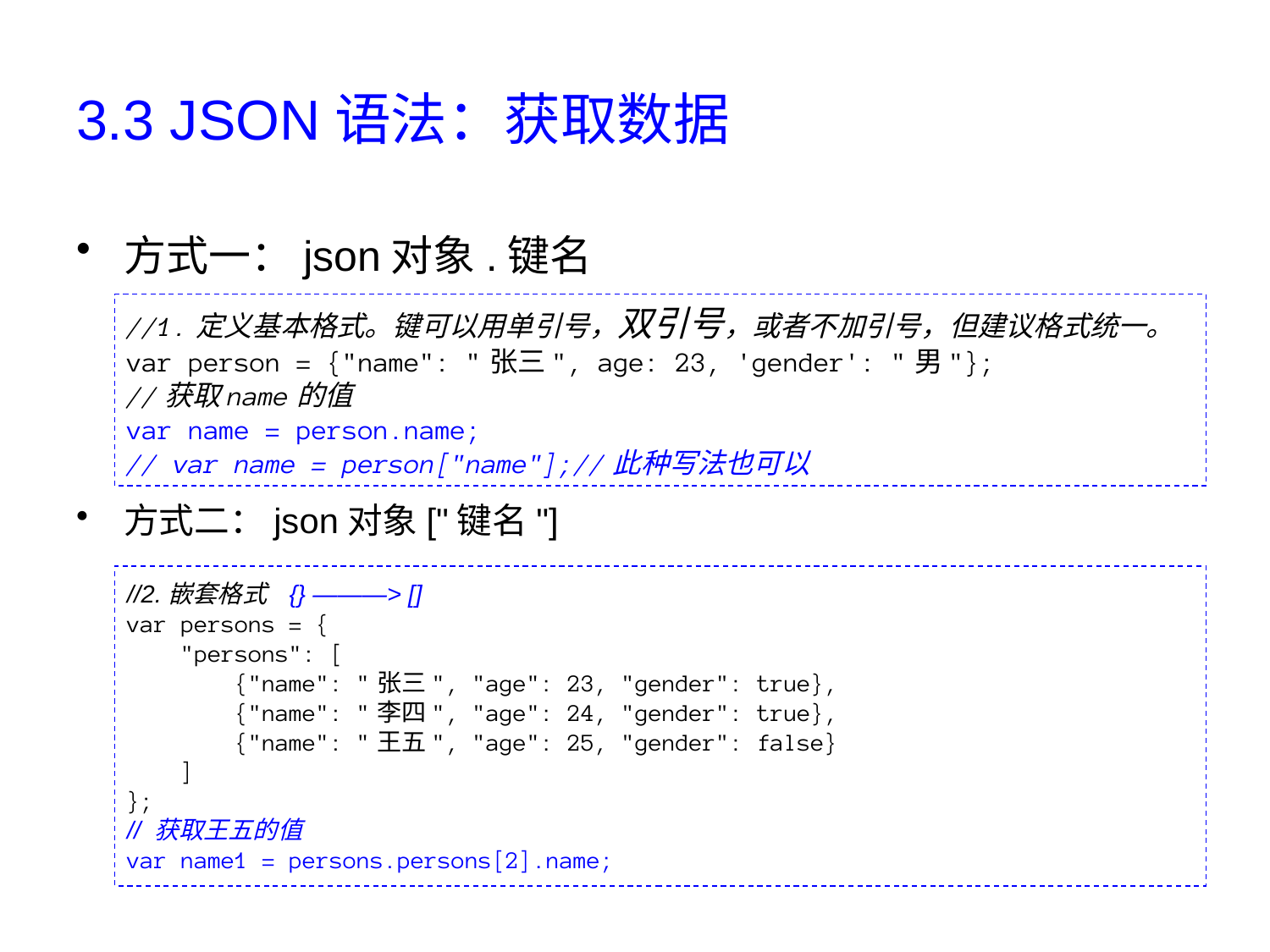

# 3.3 JSON语法：获取数据
方式一：json对象.键名

方式二：json对象["键名"]

//1.定义基本格式。键可以用单引号，双引号，或者不加引号，但建议格式统一。
var person = {"name": "张三", age: 23, 'gender': "男"};
//获取name的值
var name = person.name;
// var name = person["name"];//此种写法也可以
//2.嵌套格式   {} ———> []
var persons = {
    "persons": [
        {"name": "张三", "age": 23, "gender": true},
        {"name": "李四", "age": 24, "gender": true},
        {"name": "王五", "age": 25, "gender": false}
    ]
};
// 获取王五的值
var name1 = persons.persons[2].name;